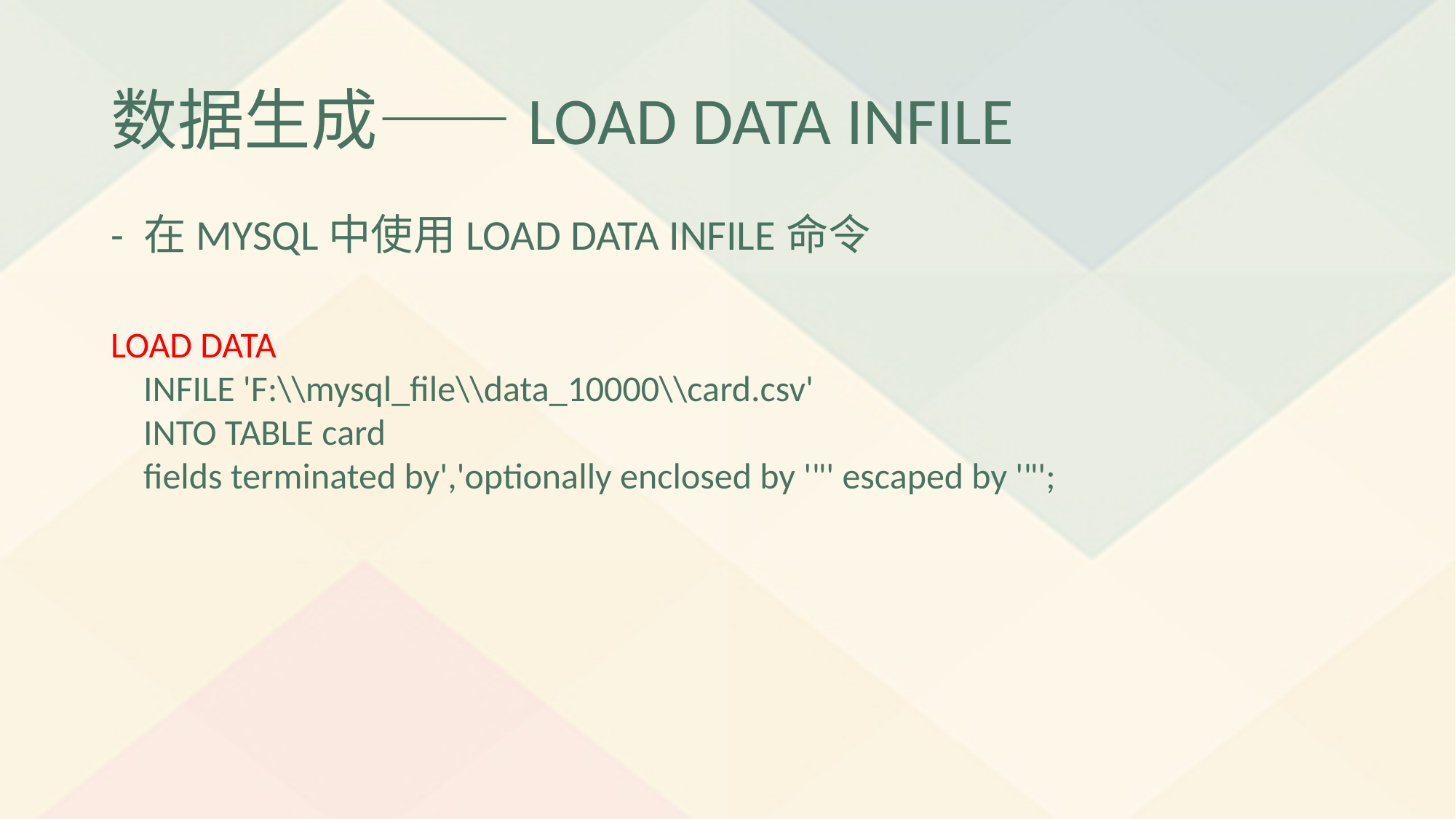

# 数据生成——Load data infile
- 在MYSQL中使用LOAD DATA INFILE命令
LOAD DATA
    INFILE 'F:\\mysql_file\\data_10000\\card.csv'
    INTO TABLE card
    fields terminated by','optionally enclosed by '"' escaped by '"';